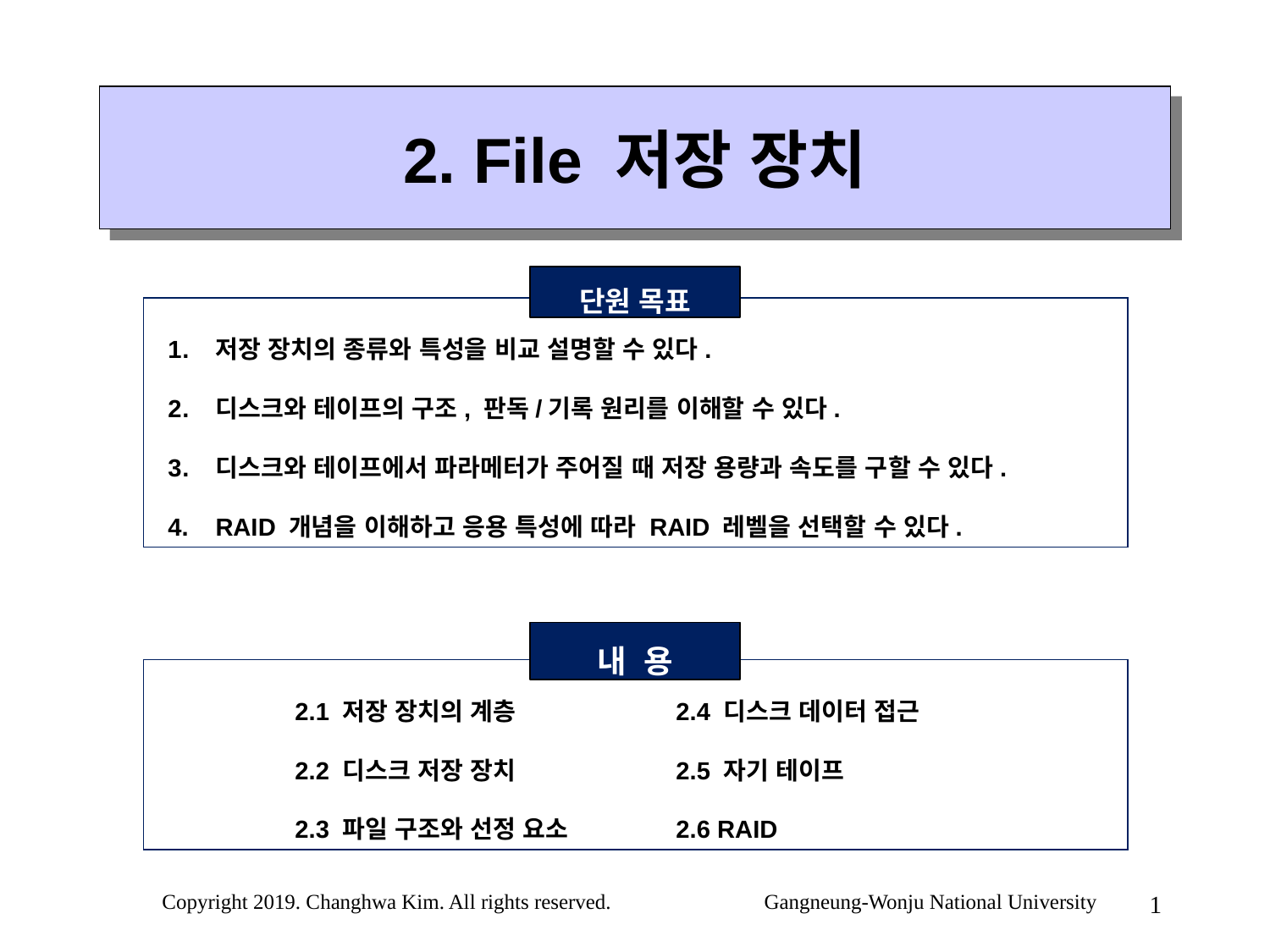

2. File 저장 장치
단원 목표
저장 장치의 종류와 특성을 비교 설명할 수 있다.
디스크와 테이프의 구조, 판독/기록 원리를 이해할 수 있다.
디스크와 테이프에서 파라메터가 주어질 때 저장 용량과 속도를 구할 수 있다.
RAID 개념을 이해하고 응용 특성에 따라 RAID 레벨을 선택할 수 있다.
내  용
	2.1 저장 장치의 계층 		2.4 디스크 데이터 접근
	2.2 디스크 저장 장치 		2.5 자기 테이프
	2.3 파일 구조와 선정 요소	2.6 RAID
1
Copyright 2019. Changhwa Kim. All rights reserved.                             Gangneung-Wonju National University